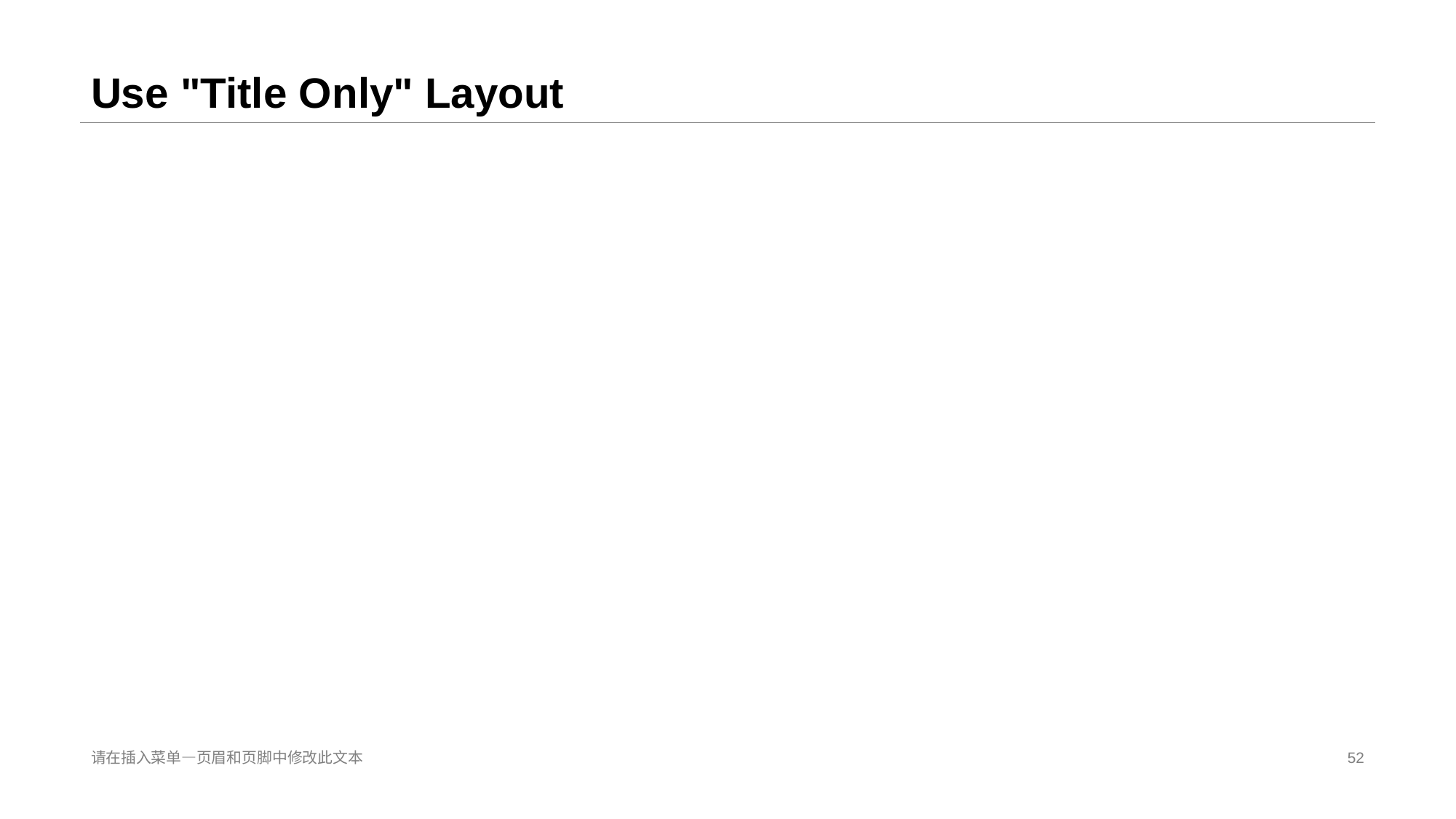

# Use "Title On ly" Layout
请在插入菜单—页眉和 页脚中修改此文本
52